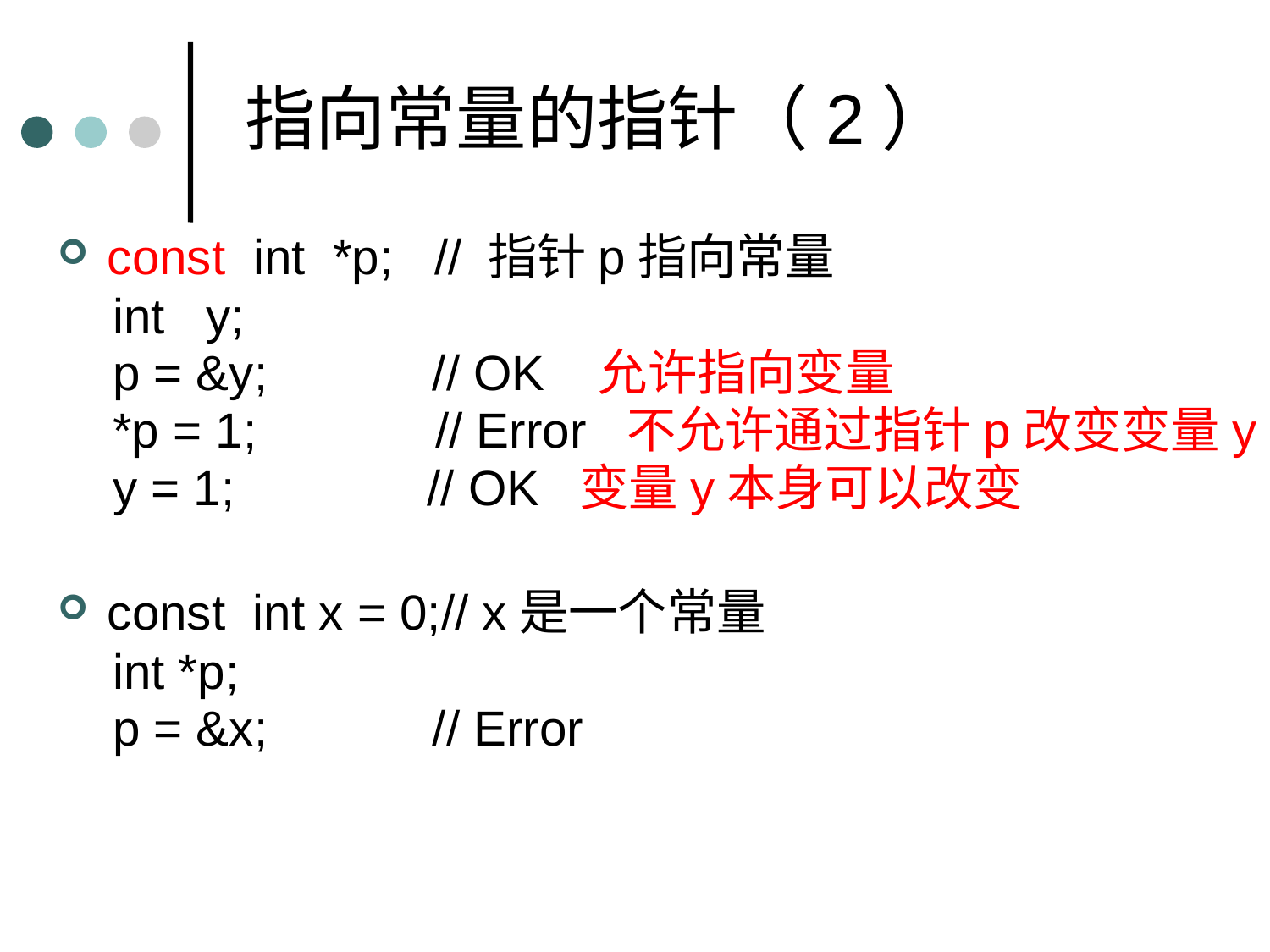

指向常量的指针（2）
const  int  *p;   // 指针p指向常量
    int   y;
    p = &y;            // OK   允许指向变量
    *p = 1;             // Error  不允许通过指针p改变变量y
    y = 1;              // OK  变量y本身可以改变

const  int x = 0;// x是一个常量
    int *p;
    p = &x;            // Error